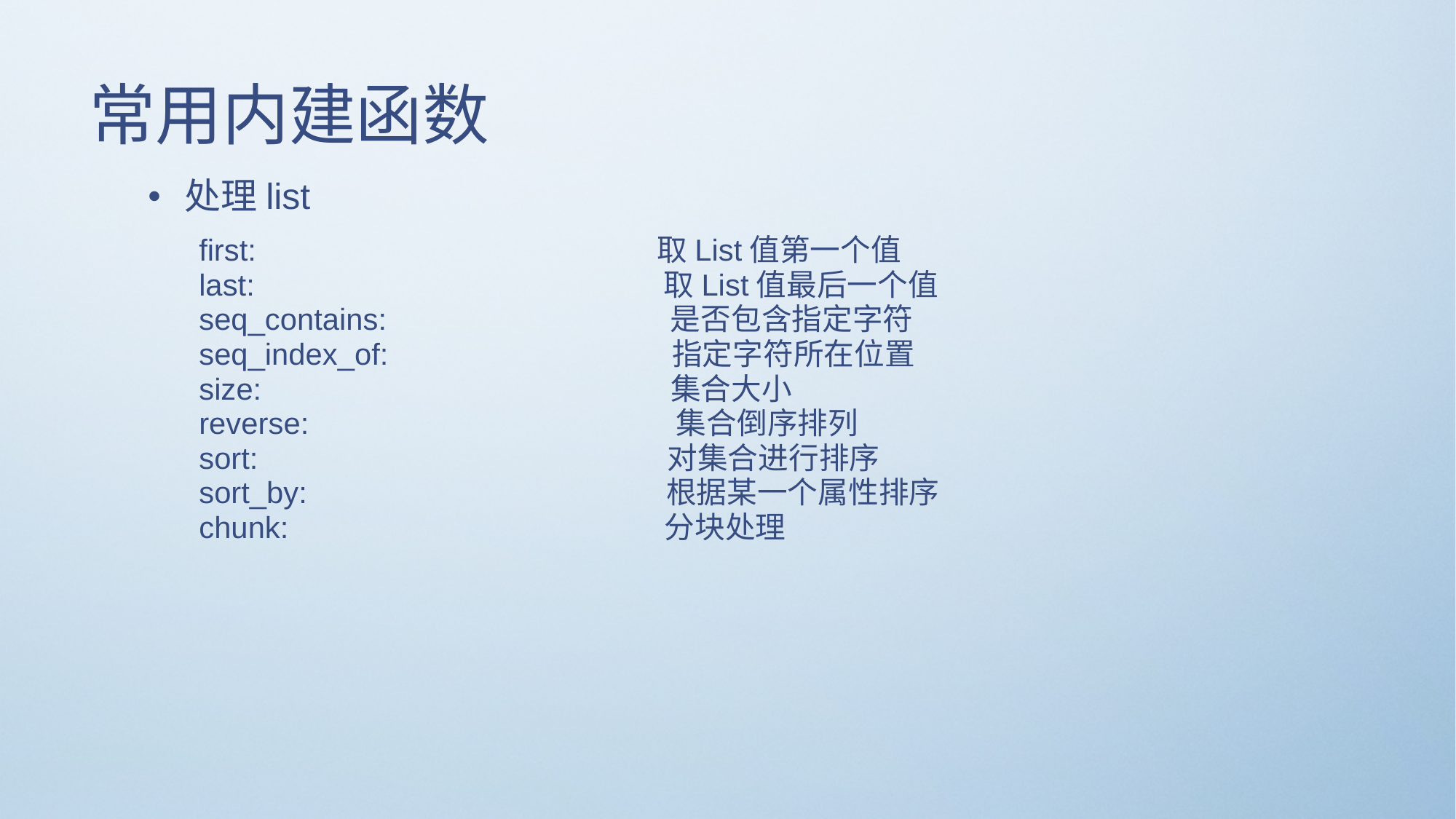

# 常用内建函数
处理list
first:                                               取List值第一个值
last:                                                取List值最后一个值
seq_contains:                                 是否包含指定字符
seq_index_of:                                 指定字符所在位置
size:                                                集合大小
reverse:                                           集合倒序排列
sort:                                                对集合进行排序
sort_by:                                          根据某一个属性排序
chunk:                                            分块处理